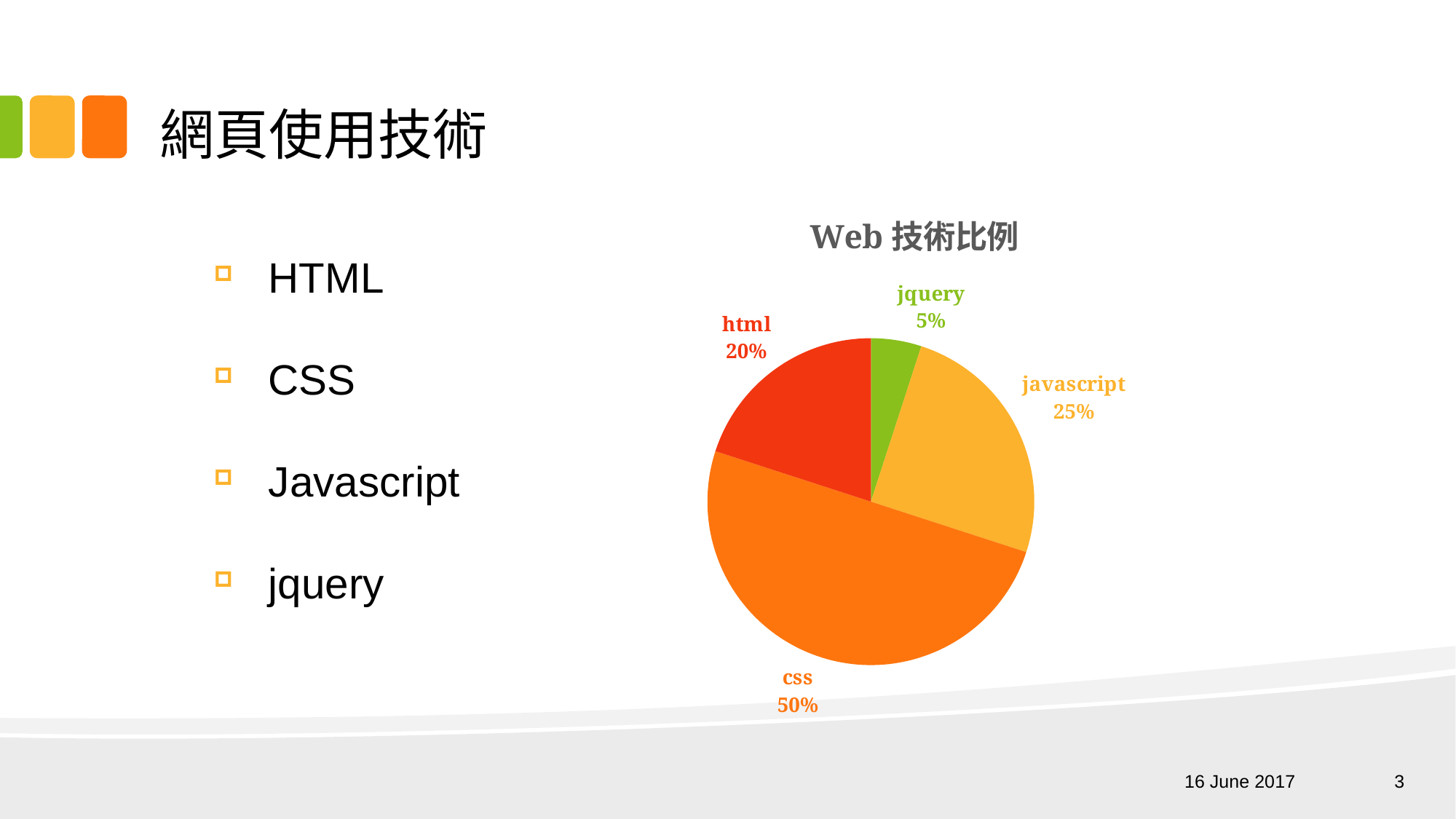

# 網頁使用技術

### Chart: Web技術比例

| Category | Web技術比例 |
|---|---|
| jquery | 5.0 |
| javascript | 25.0 |
| css | 50.0 |
| html | 20.0 |
HTML

CSS

Javascript

jquery
16 June 2017
3